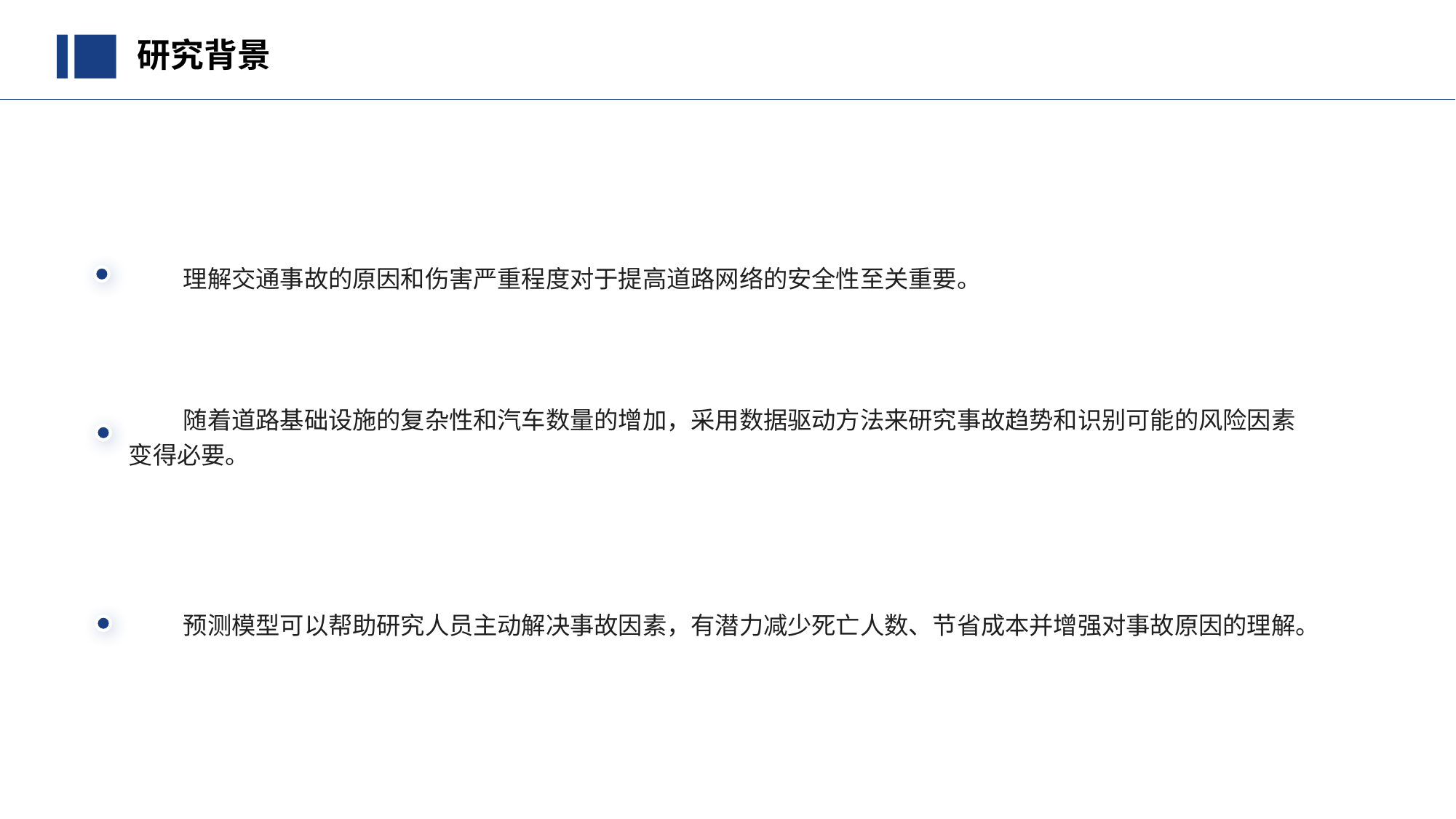

研究背景
理解交通事故的原因和伤害严重程度对于提高道路网络的安全性至关重要。

随着道路基础设施的复杂性和汽车数量的增加，采用数据驱动方法来研究事故趋势和识别可能的风险因素变得必要。

预测模型可以帮助研究人员主动解决事故因素，有潜力减少死亡人数、节省成本并增强对事故原因的理解。